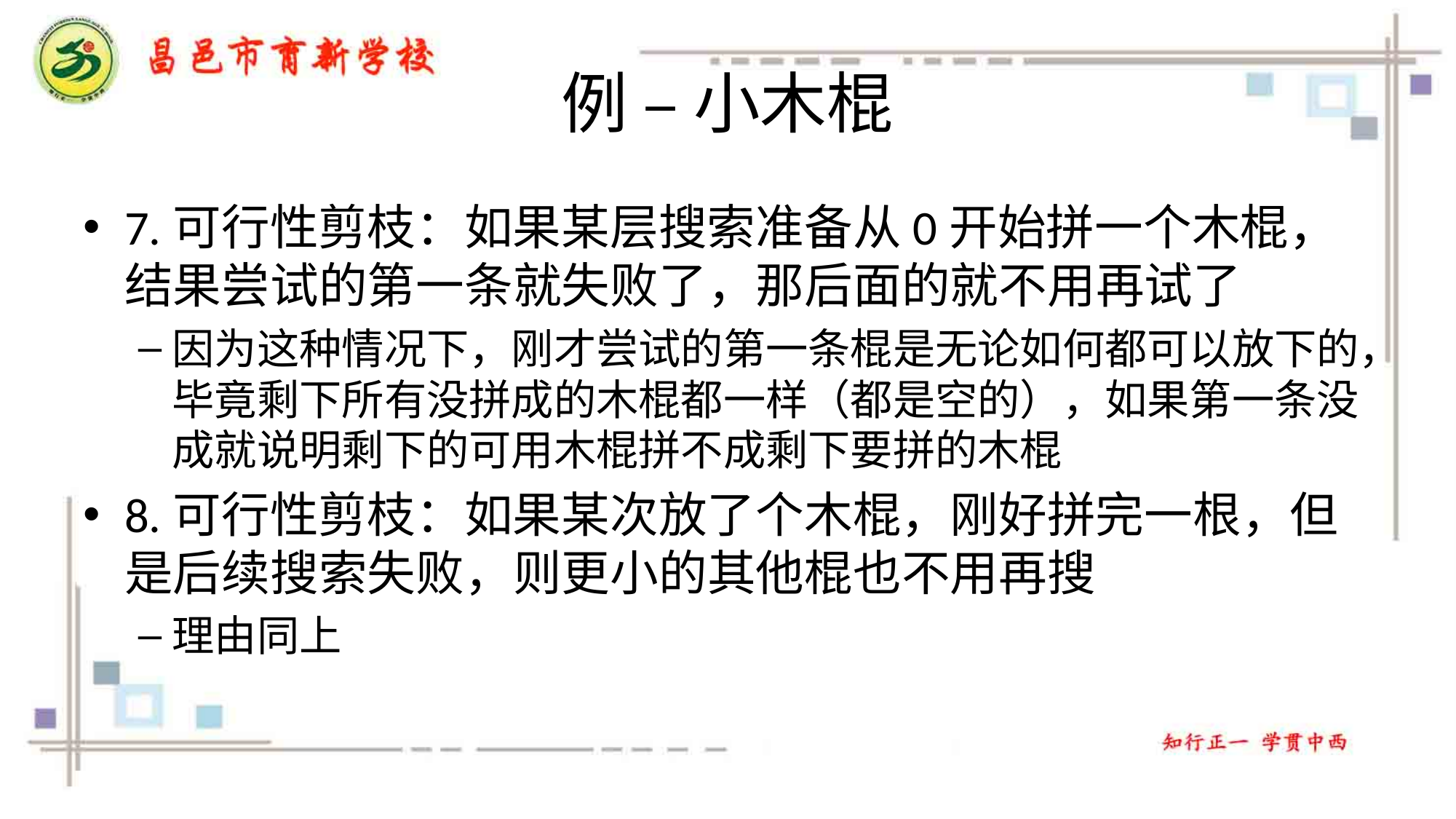

# 例 – 小木棍
7.可行性剪枝：如果某层搜索准备从0开始拼一个木棍，结果尝试的第一条就失败了，那后面的就不用再试了
因为这种情况下，刚才尝试的第一条棍是无论如何都可以放下的，毕竟剩下所有没拼成的木棍都一样（都是空的），如果第一条没成就说明剩下的可用木棍拼不成剩下要拼的木棍
8.可行性剪枝：如果某次放了个木棍，刚好拼完一根，但是后续搜索失败，则更小的其他棍也不用再搜
理由同上